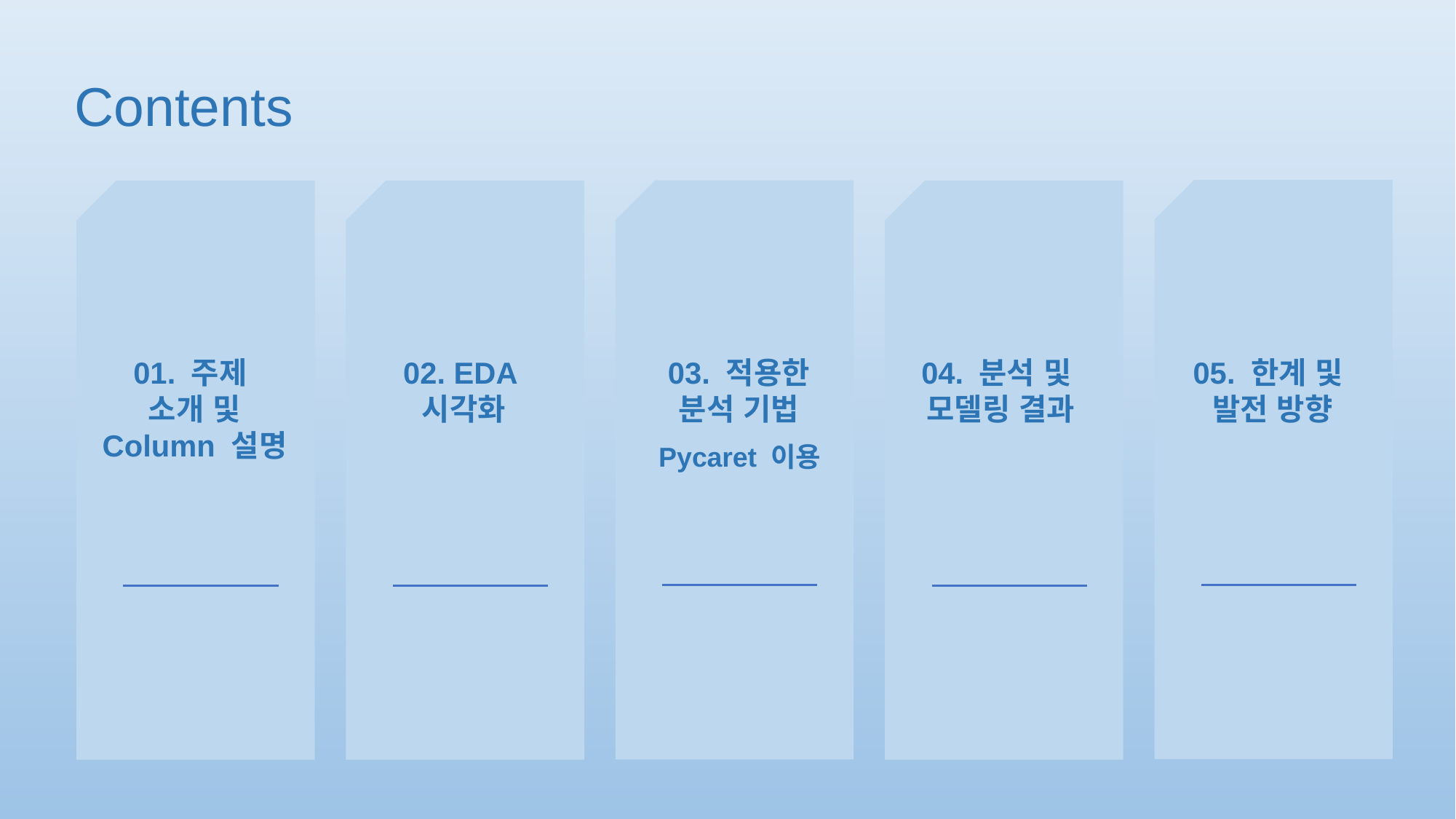

# Contents

01. 주제
소개 및
Column 설명
02. EDA
시각화
03. 적용한 분석 기법
04. 분석 및
모델링 결과
05. 한계 및
발전 방향
Pycaret 이용